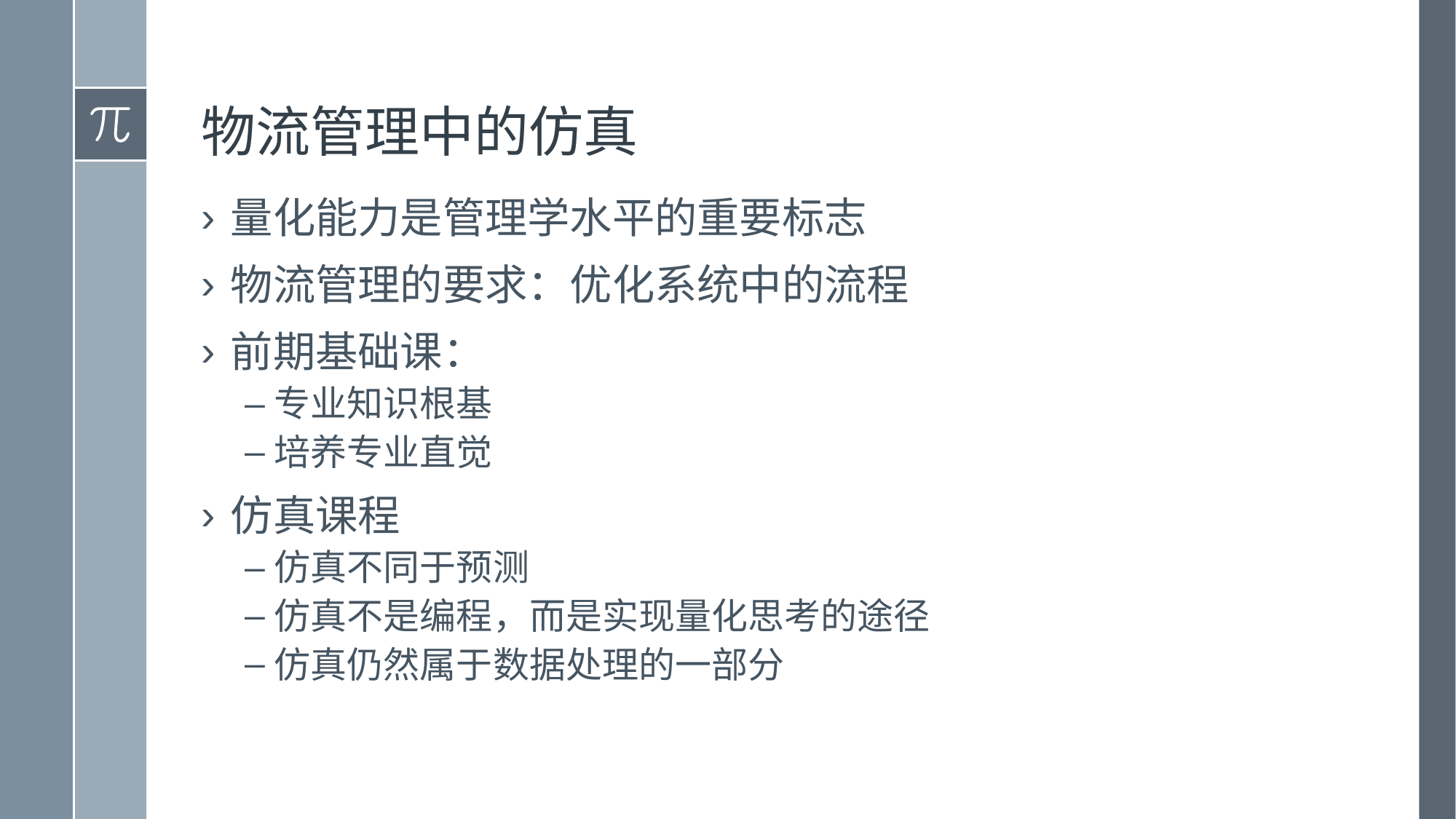

# 物流管理中的仿真
量化能力是管理学水平的重要标志
物流管理的要求：优化系统中的流程
前期基础课：
专业知识根基
培养专业直觉
仿真课程
仿真不同于预测
仿真不是编程，而是实现量化思考的途径
仿真仍然属于数据处理的一部分